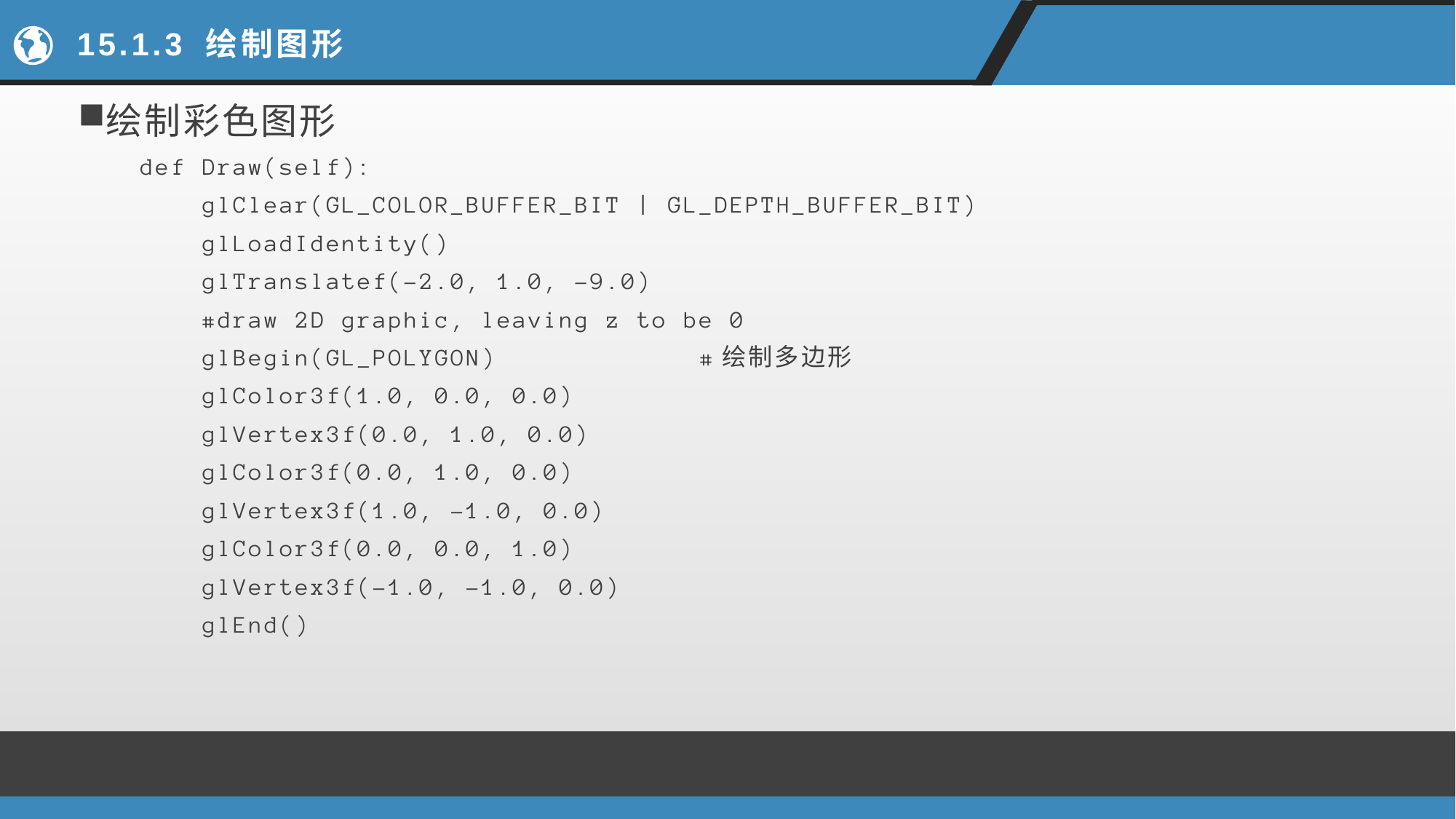

# 15.1.3 绘制图形

绘制彩色图形
    def Draw(self):
        glClear(GL_COLOR_BUFFER_BIT | GL_DEPTH_BUFFER_BIT)
        glLoadIdentity()
        glTranslatef(-2.0, 1.0, -9.0)
        #draw 2D graphic, leaving z to be 0
        glBegin(GL_POLYGON)             #绘制多边形
        glColor3f(1.0, 0.0, 0.0)
        glVertex3f(0.0, 1.0, 0.0)
        glColor3f(0.0, 1.0, 0.0)
        glVertex3f(1.0, -1.0, 0.0)
        glColor3f(0.0, 0.0, 1.0)
        glVertex3f(-1.0, -1.0, 0.0)
        glEnd()